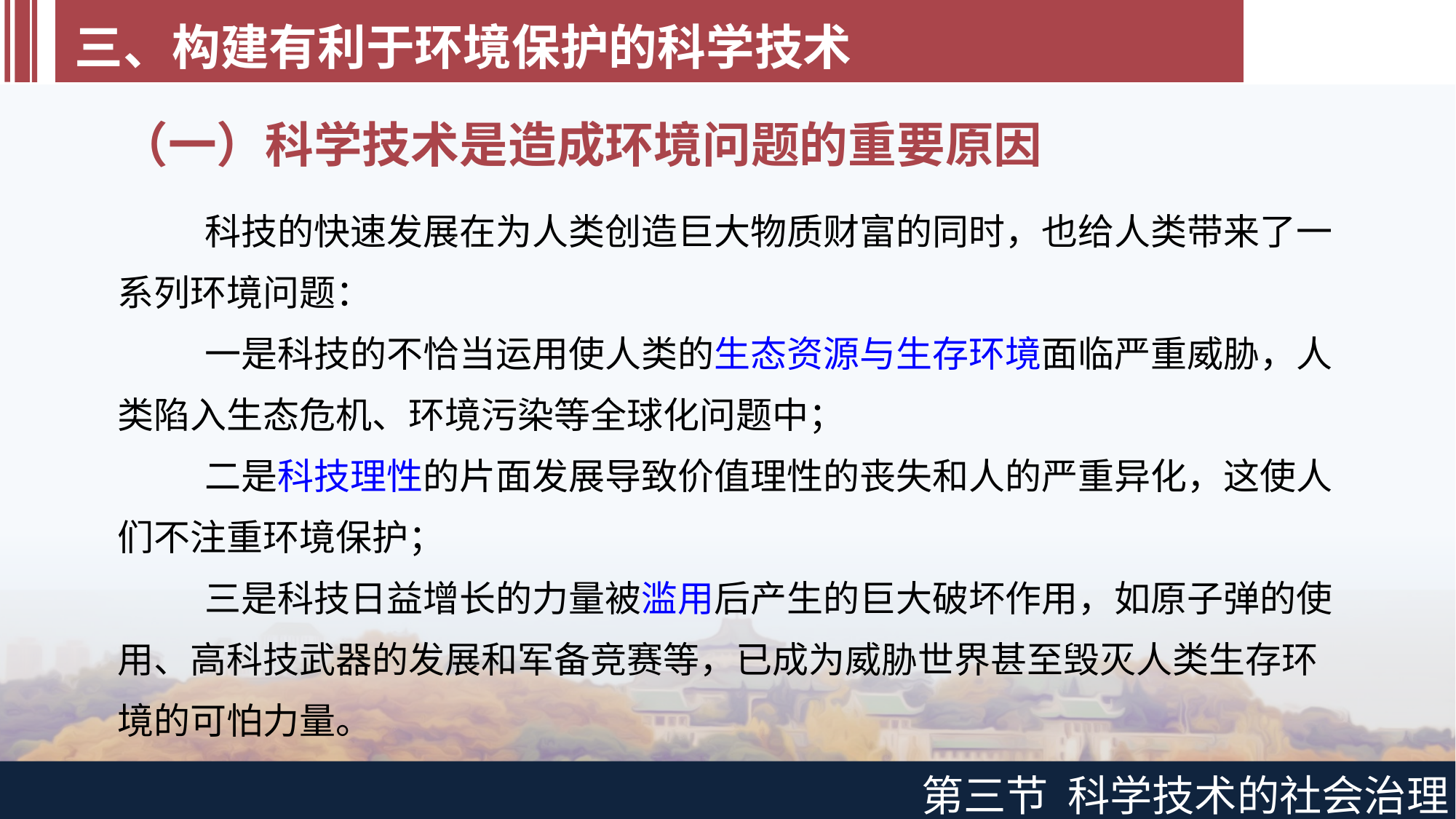

三、构建有利于环境保护的科学技术
（一）科学技术是造成环境问题的重要原因
科技的快速发展在为人类创造巨大物质财富的同时，也给人类带来了一系列环境问题：
一是科技的不恰当运用使人类的生态资源与生存环境面临严重威胁，人类陷入生态危机、环境污染等全球化问题中；
二是科技理性的片面发展导致价值理性的丧失和人的严重异化，这使人们不注重环境保护；
三是科技日益增长的力量被滥用后产生的巨大破坏作用，如原子弹的使用、高科技武器的发展和军备竞赛等，已成为威胁世界甚至毁灭人类生存环境的可怕力量。
第三节  科学技术的社会治理